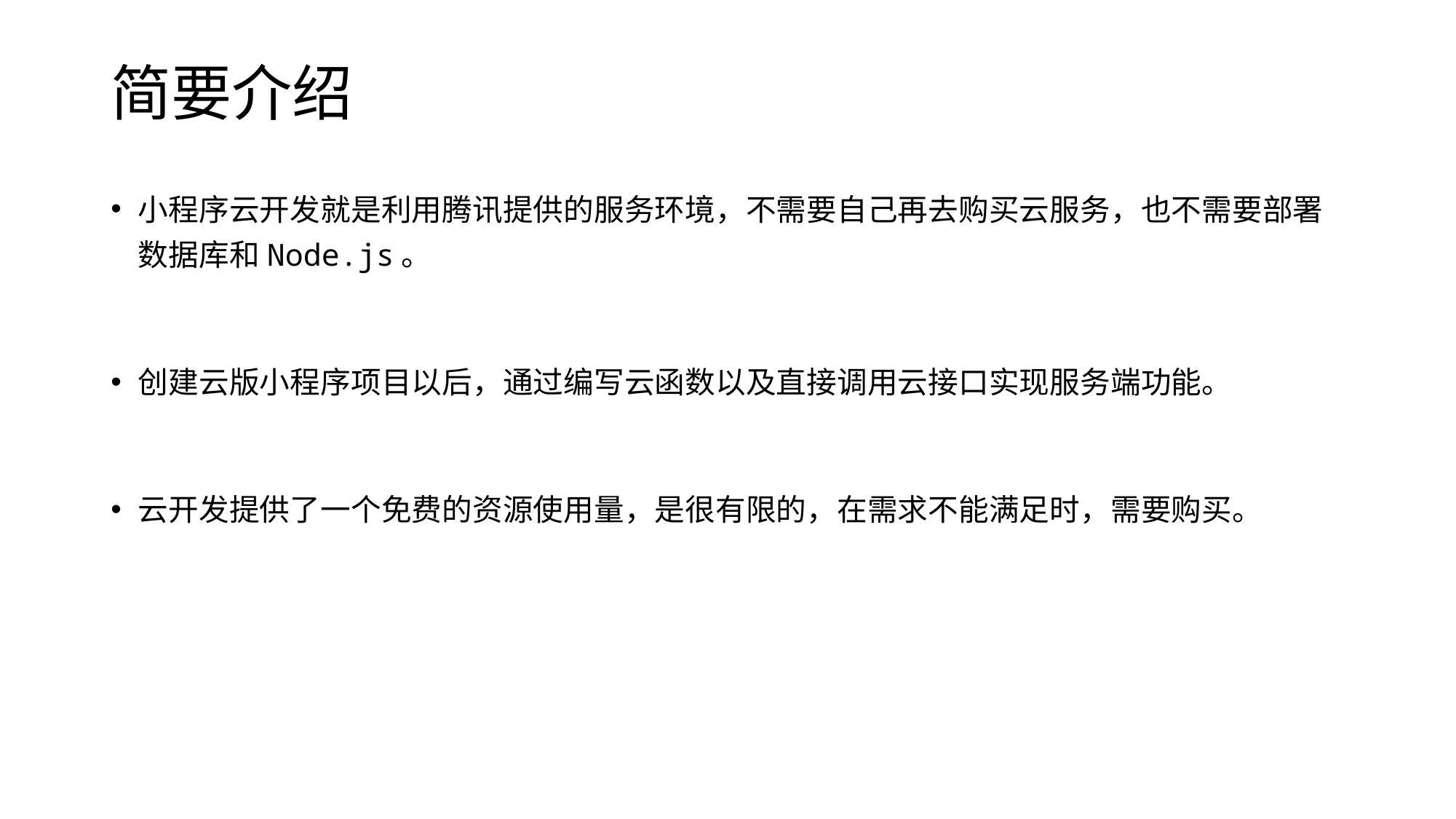

# 简要介绍
小程序云开发就是利用腾讯提供的服务环境，不需要自己再去购买云服务，也不需要部署数据库和Node.js。

创建云版小程序项目以后，通过编写云函数以及直接调用云接口实现服务端功能。

云开发提供了一个免费的资源使用量，是很有限的，在需求不能满足时，需要购买。